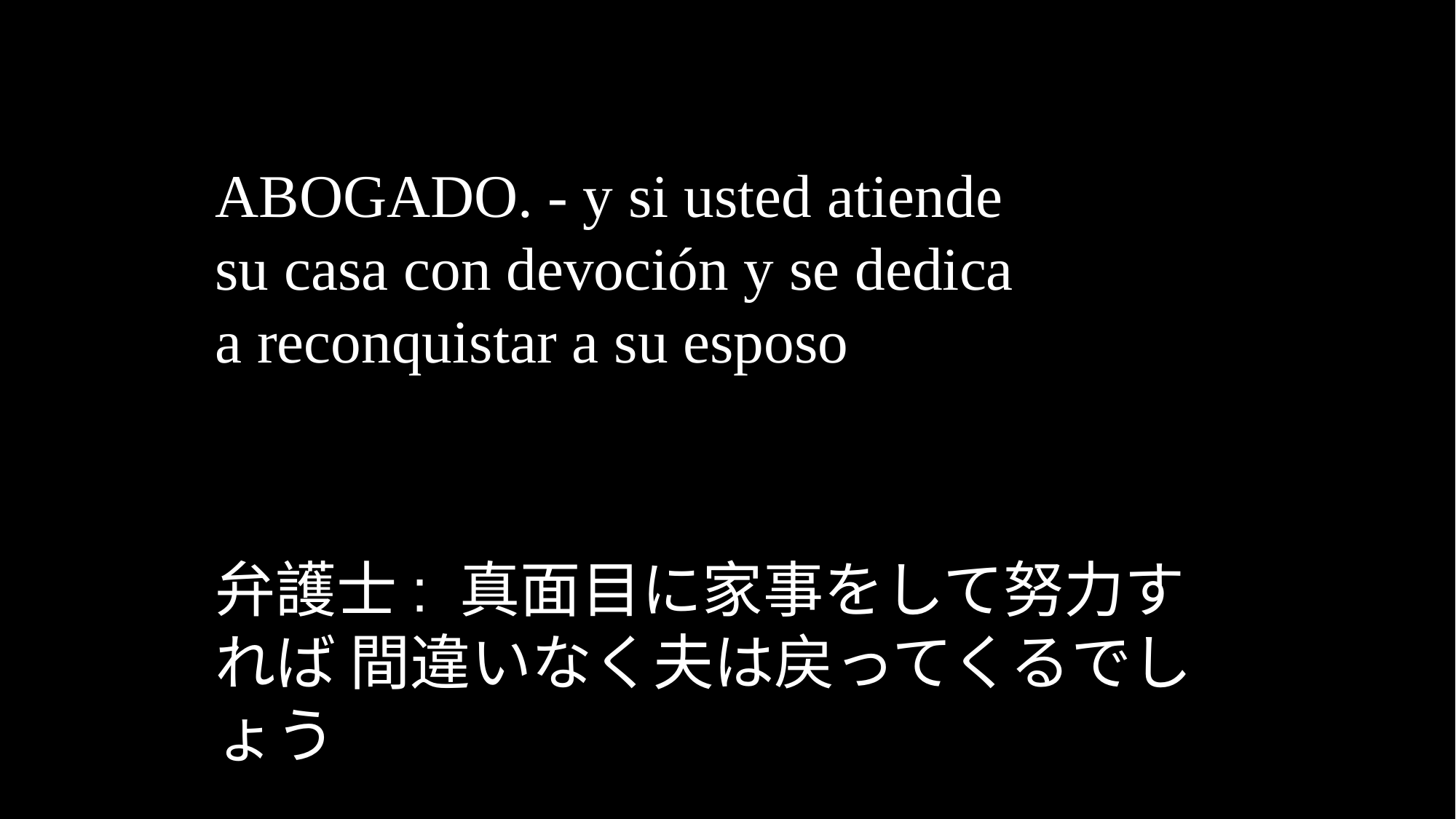

ABOGADO. - y si usted atiende su casa con devoción y se dedica a reconquistar a su esposo

弁護士: 真面目に家事をして努力すれば 間違いなく夫は戻ってくるでしょう